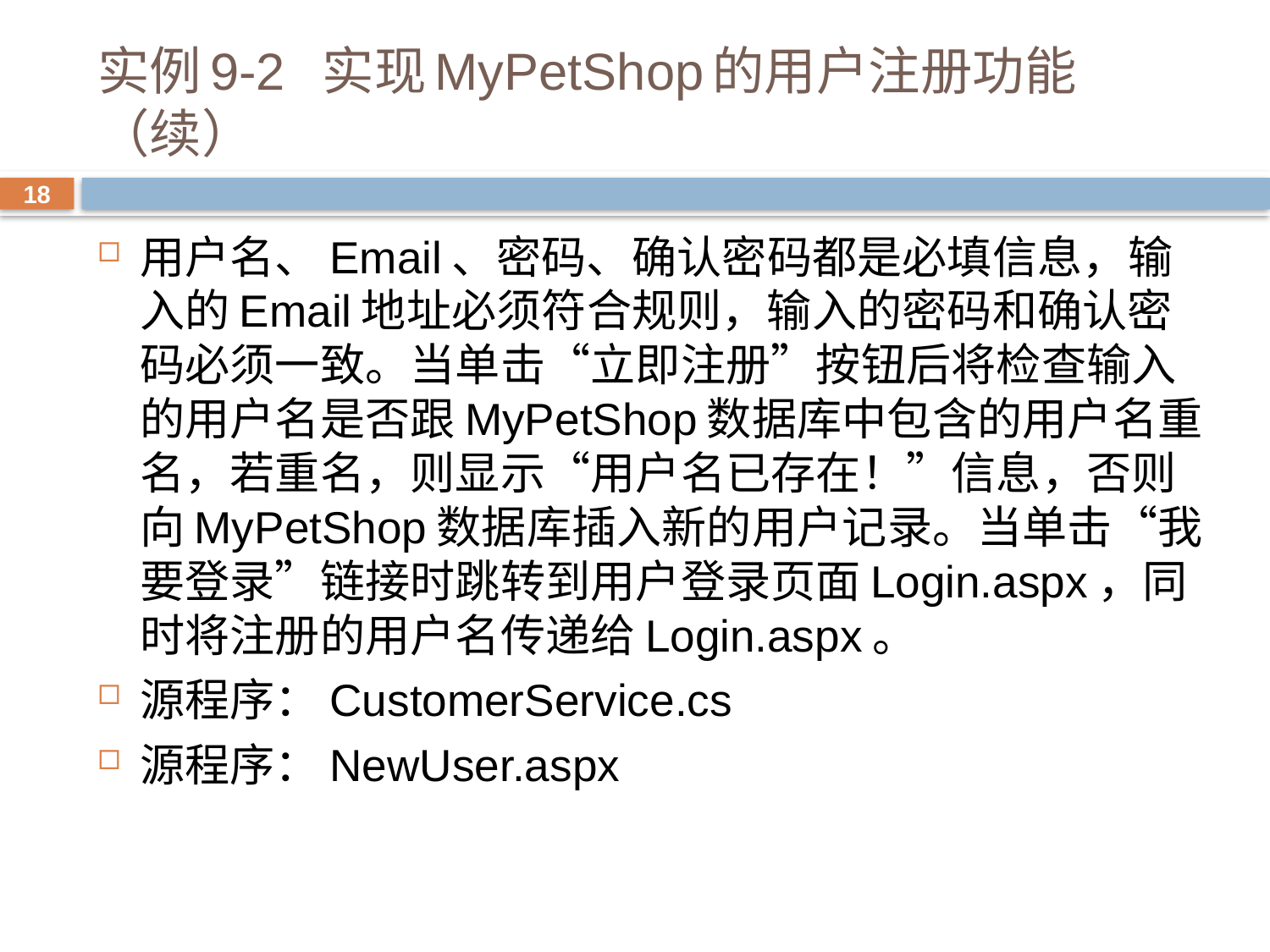

# 实例9-2  实现MyPetShop的用户注册功能（续）
18
用户名、Email、密码、确认密码都是必填信息，输入的Email地址必须符合规则，输入的密码和确认密码必须一致。当单击“立即注册”按钮后将检查输入的用户名是否跟MyPetShop数据库中包含的用户名重名，若重名，则显示“用户名已存在！”信息，否则向MyPetShop数据库插入新的用户记录。当单击“我要登录”链接时跳转到用户登录页面Login.aspx，同时将注册的用户名传递给Login.aspx。
源程序：CustomerService.cs
源程序：NewUser.aspx